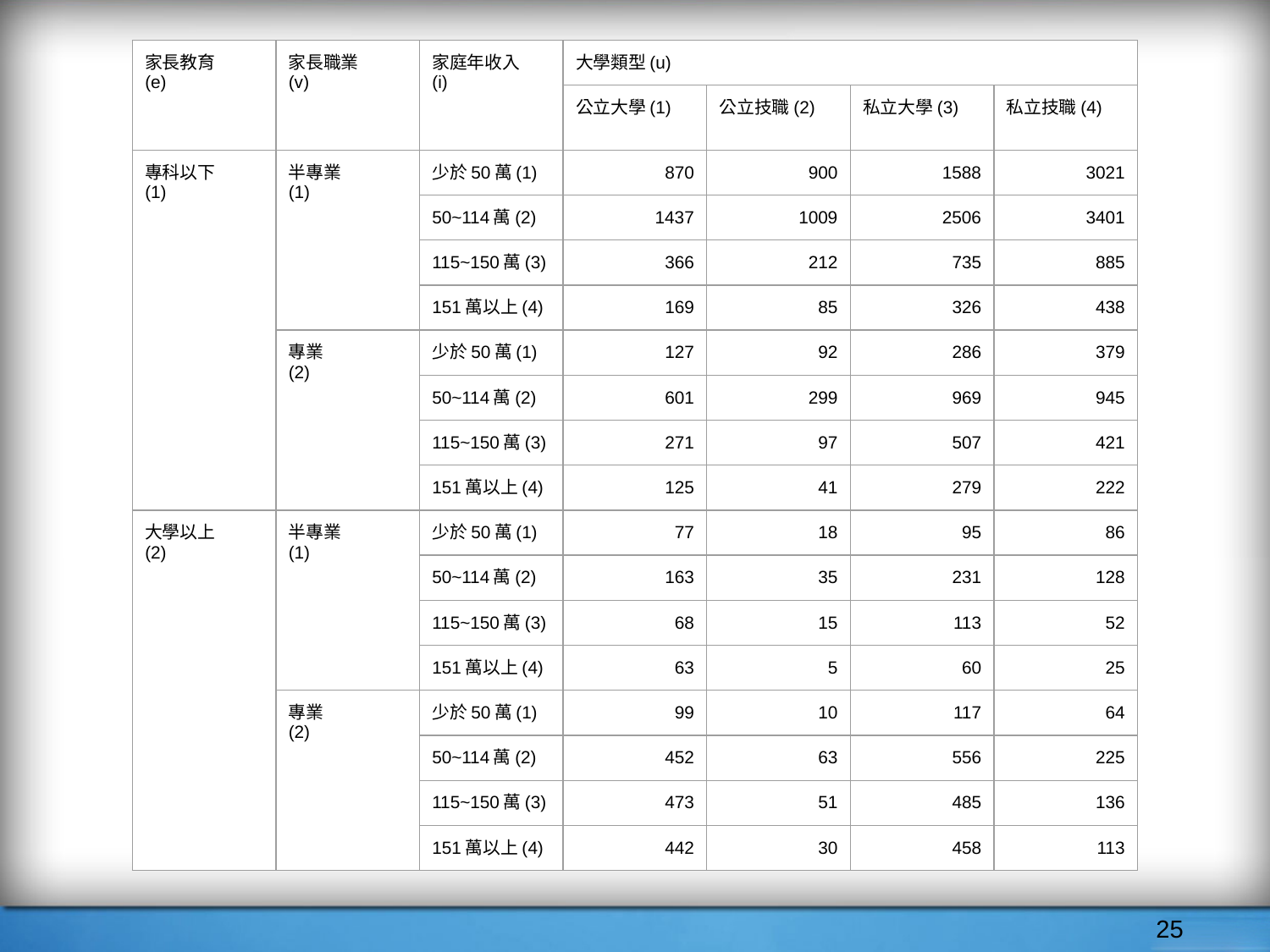

| 家長教育 (e) | 家長職業 (v) | 家庭年收入 (i) | 大學類型(u) |  |  |  |
| --- | --- | --- | --- | --- | --- | --- |
|  |  |  | 公立大學(1) | 公立技職(2) | 私立大學(3) | 私立技職(4) |
| 專科以下 (1) | 半專業 (1) | 少於50萬(1) | 870 | 900 | 1588 | 3021 |
|  |  | 50~114萬(2) | 1437 | 1009 | 2506 | 3401 |
|  |  | 115~150萬(3) | 366 | 212 | 735 | 885 |
|  |  | 151萬以上(4) | 169 | 85 | 326 | 438 |
|  | 專業 (2) | 少於50萬(1) | 127 | 92 | 286 | 379 |
|  |  | 50~114萬(2) | 601 | 299 | 969 | 945 |
|  |  | 115~150萬(3) | 271 | 97 | 507 | 421 |
|  |  | 151萬以上(4) | 125 | 41 | 279 | 222 |
| 大學以上 (2) | 半專業 (1) | 少於50萬(1) | 77 | 18 | 95 | 86 |
|  |  | 50~114萬(2) | 163 | 35 | 231 | 128 |
|  |  | 115~150萬(3) | 68 | 15 | 113 | 52 |
|  |  | 151萬以上(4) | 63 | 5 | 60 | 25 |
|  | 專業 (2) | 少於50萬(1) | 99 | 10 | 117 | 64 |
|  |  | 50~114萬(2) | 452 | 63 | 556 | 225 |
|  |  | 115~150萬(3) | 473 | 51 | 485 | 136 |
|  |  | 151萬以上(4) | 442 | 30 | 458 | 113 |
25